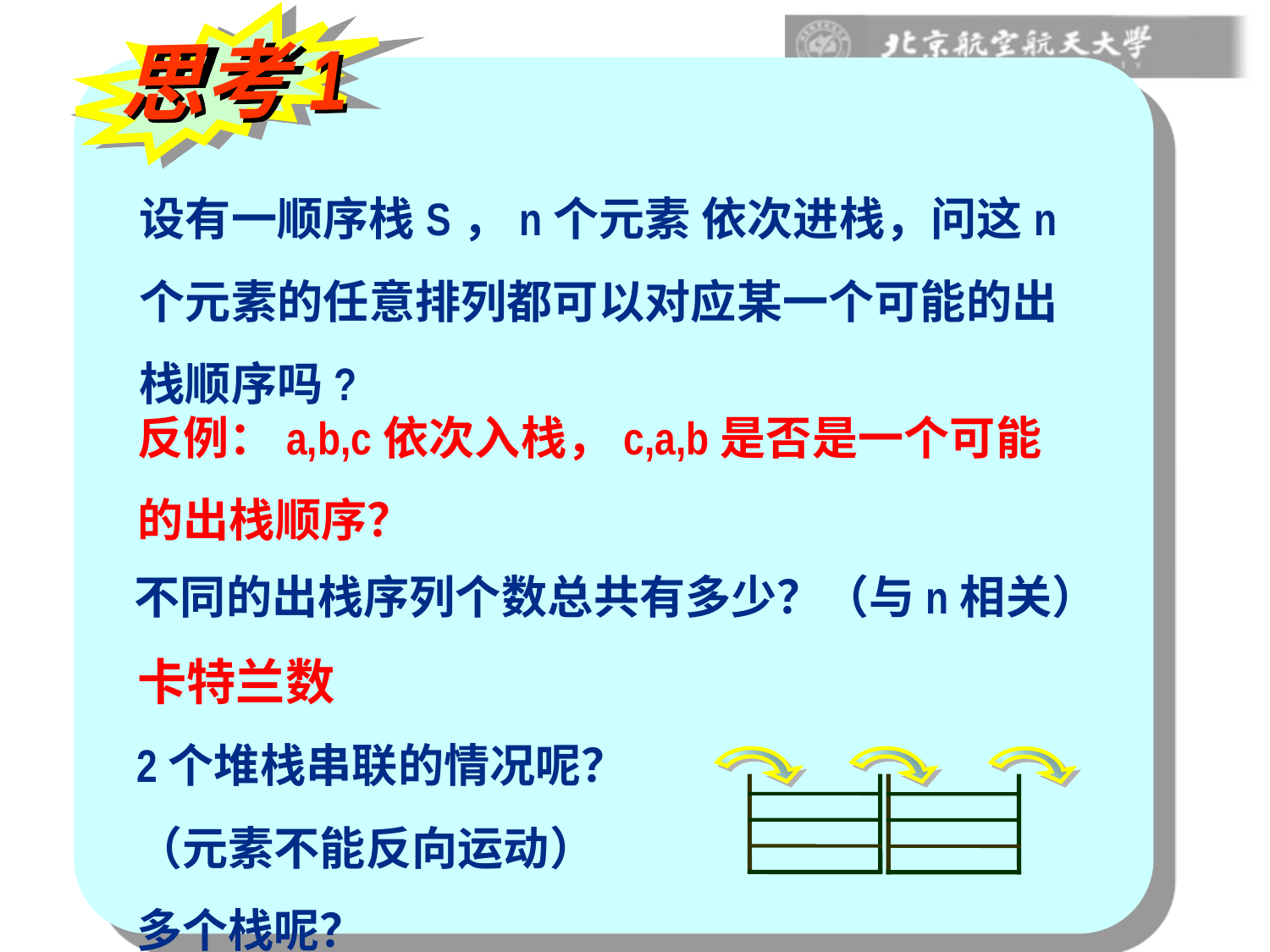

思考1

设有一顺序栈S，n个元素 依次进栈，问这n个元素的任意排列都可以对应某一个可能的出栈顺序吗?

反例：a,b,c依次入栈，c,a,b是否是一个可能的出栈顺序？
不同的出栈序列个数总共有多少？（与n相关）
卡特兰数
2个堆栈串联的情况呢？
（元素不能反向运动）
多个栈呢？